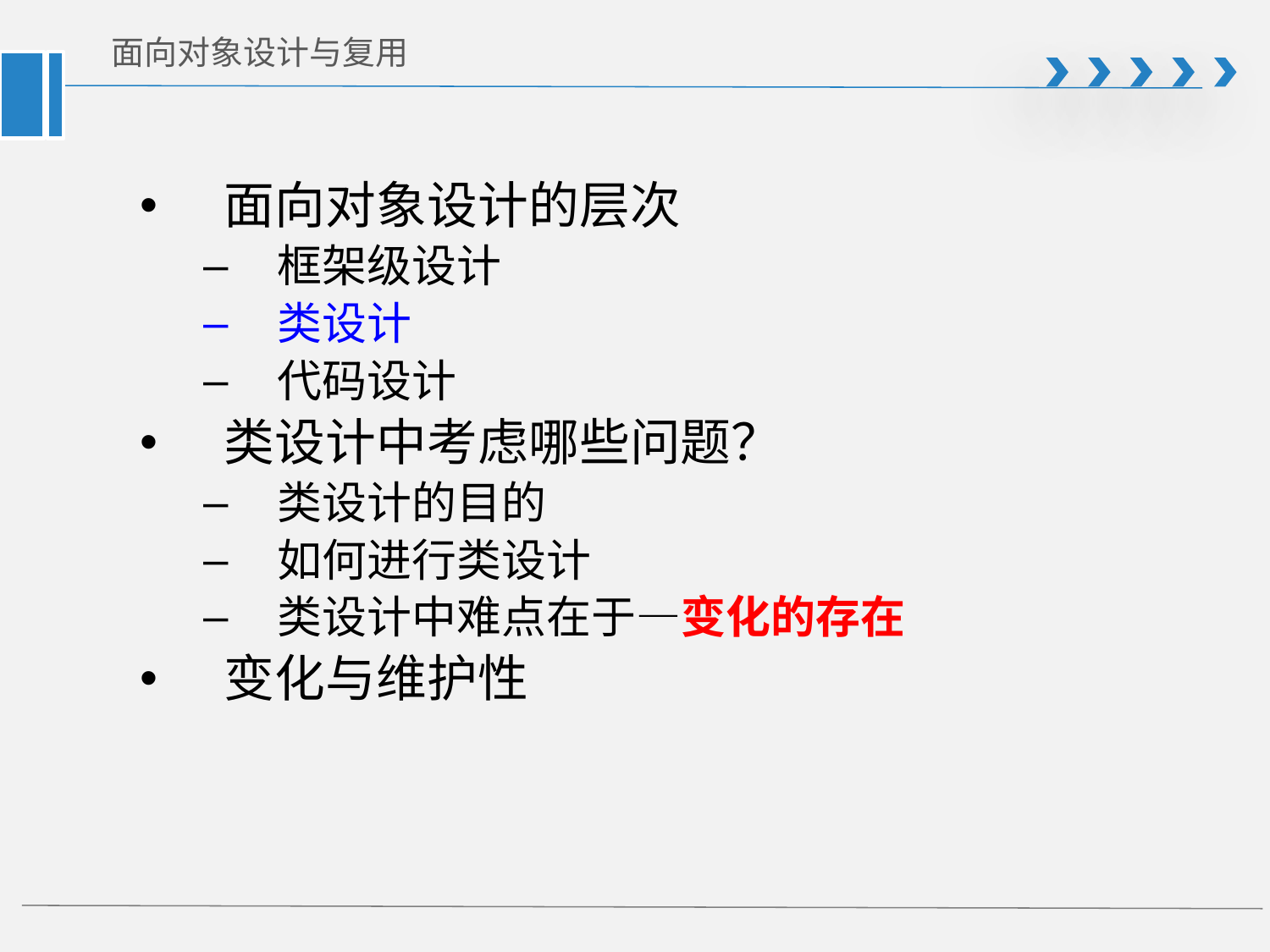

# 面向对象设计与复用
面向对象设计的层次
框架级设计
类设计
代码设计
类设计中考虑哪些问题？
类设计的目的
如何进行类设计
类设计中难点在于—变化的存在
变化与维护性